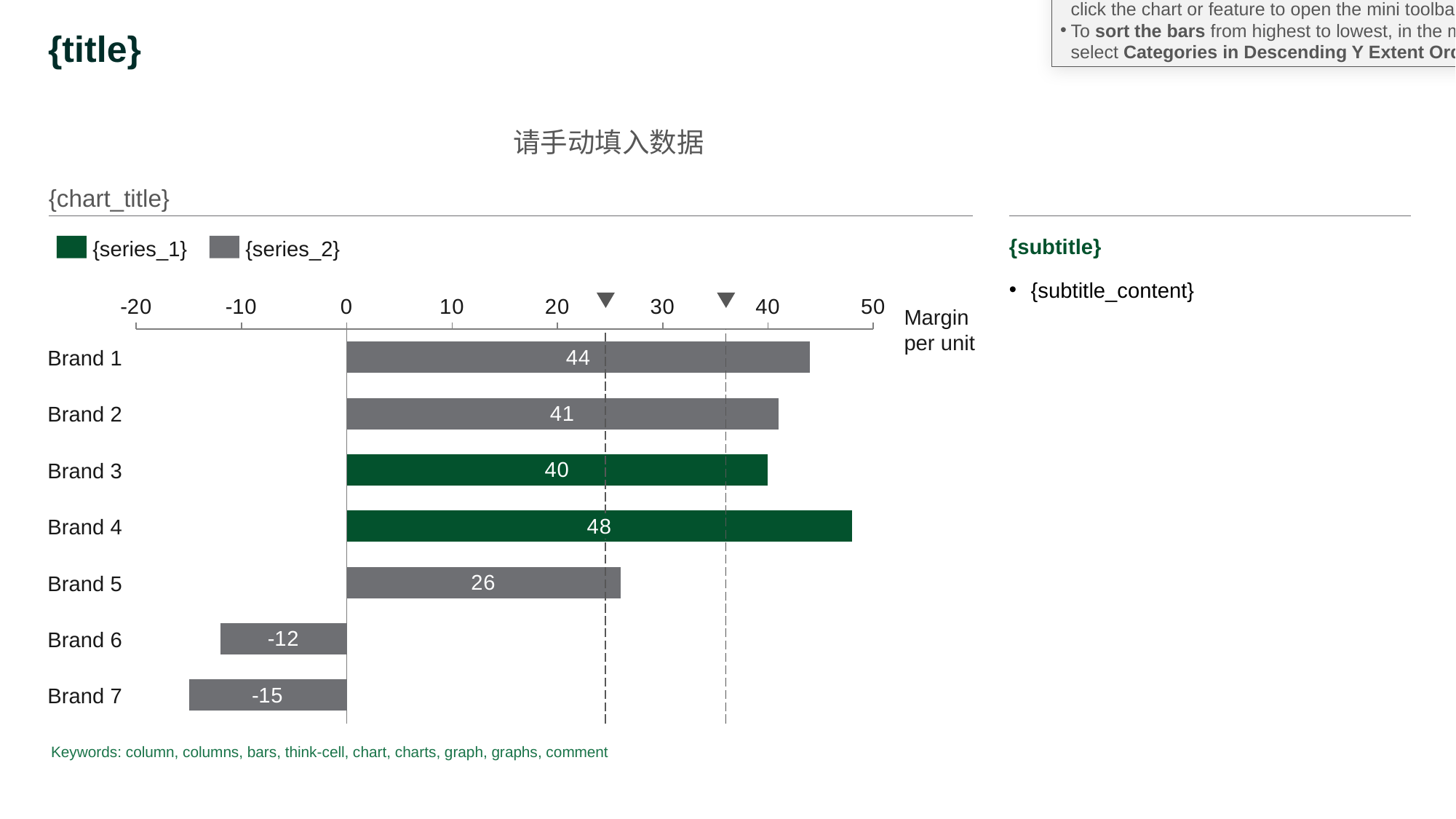

This slide contains a think-cell chart.
To open the chart's internal datasheet, double-click any empty space in the chart.
To add annotations (e.g., value lines, difference arrows), right-click the chart or a chart feature to open the context menu.
To change the style and formatting of the chart or a feature, click the chart or feature to open the mini toolbar.
To sort the bars from highest to lowest, in the mini toolbar, select Categories in Descending Y Extent Order.
# {title}
请手动填入数据
{chart_title}

{subtitle}
{subtitle_content}

{series_1}
{series_2}

### Chart

| Category |  |
|---|---|

Margin
per unit
Brand 1
Brand 2
Brand 3
Brand 4
Brand 5
Brand 6
Brand 7
Keywords: column, columns, bars, think-cell, chart, charts, graph, graphs, comment